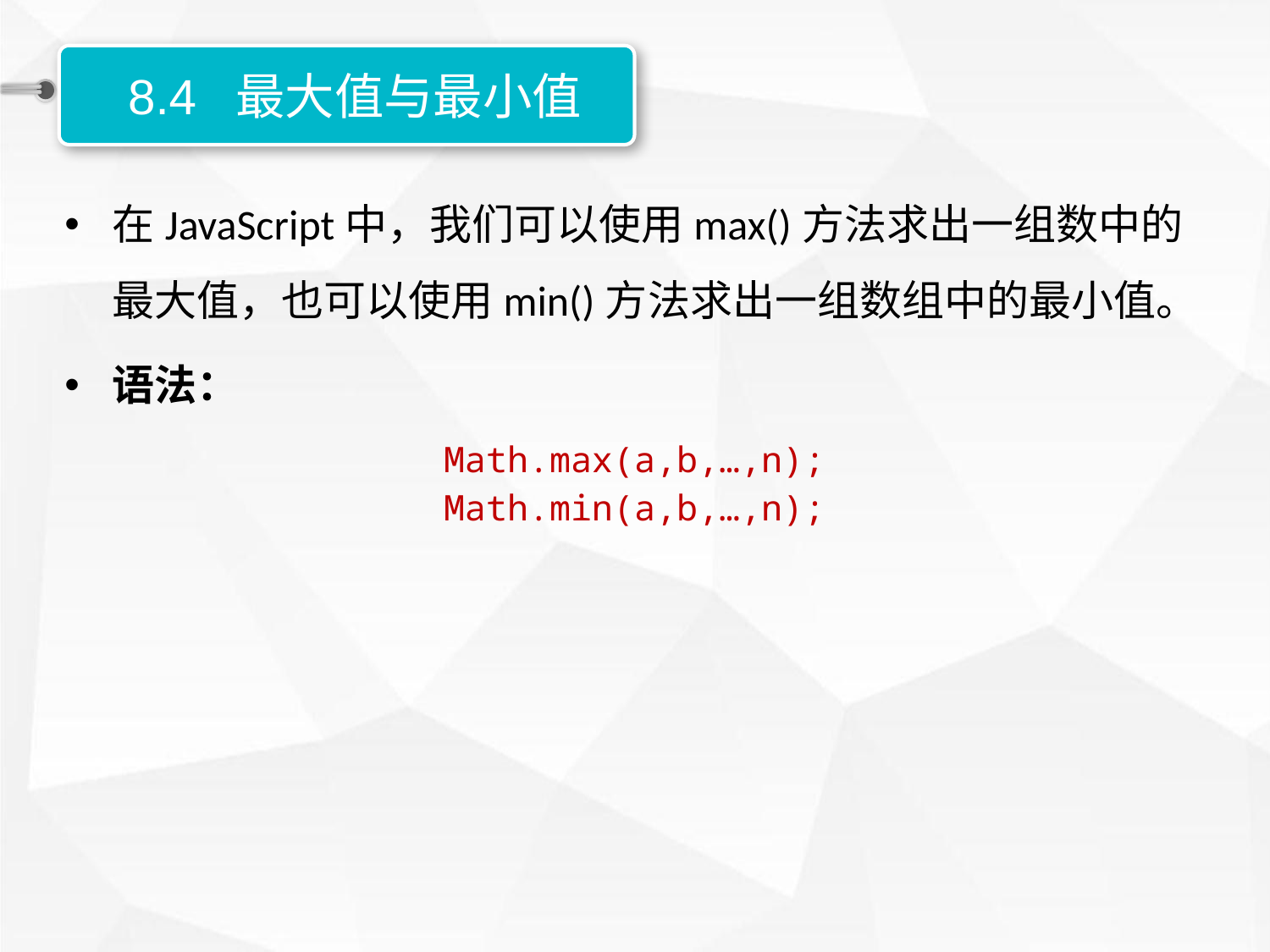

8.4  最大值与最小值

在JavaScript中，我们可以使用max()方法求出一组数中的最大值，也可以使用min()方法求出一组数组中的最小值。
语法：
Math.max(a,b,…,n);
Math.min(a,b,…,n);